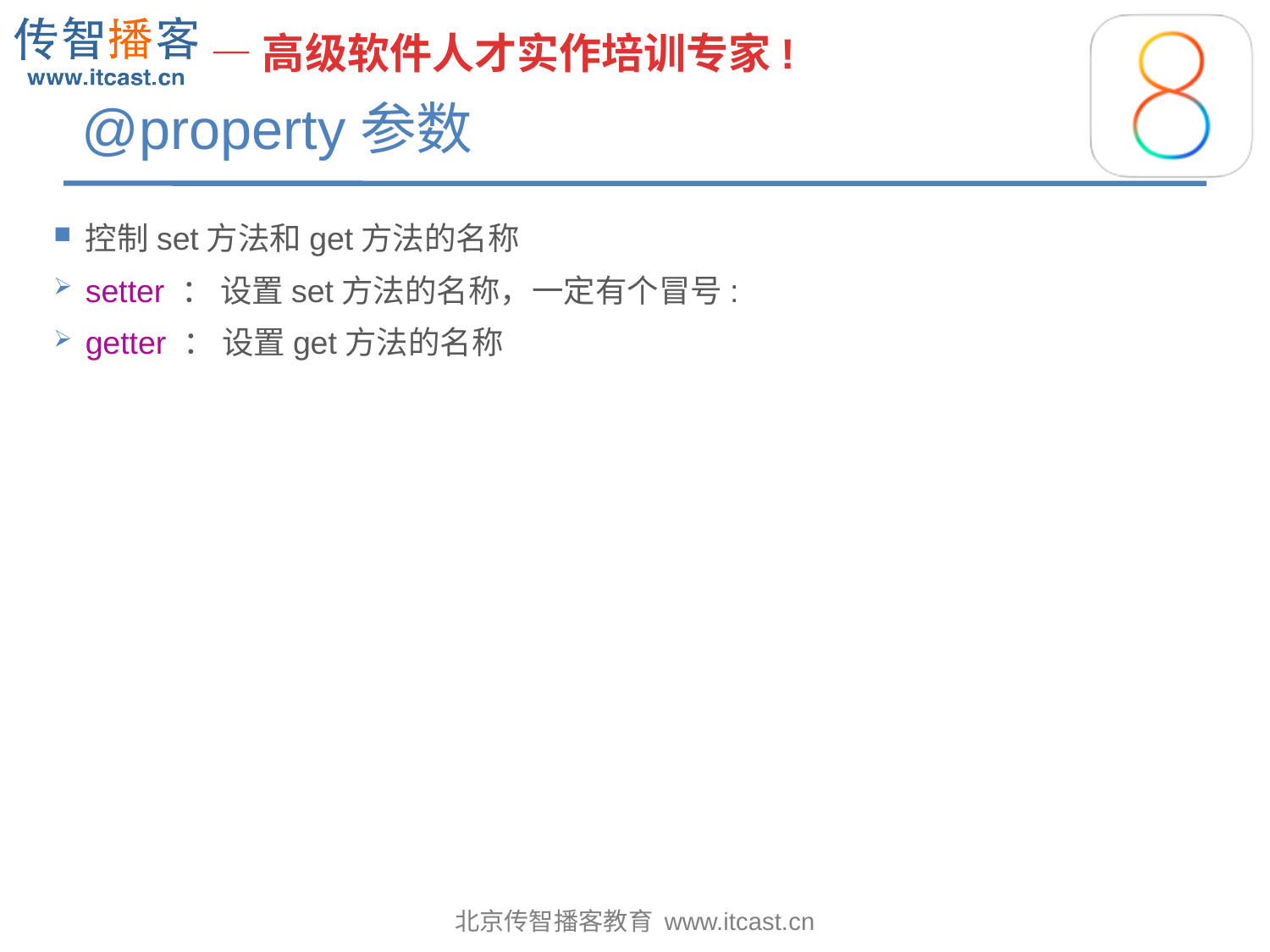

# @property参数
控制set方法和get方法的名称
setter ： 设置set方法的名称，一定有个冒号:
getter ： 设置get方法的名称